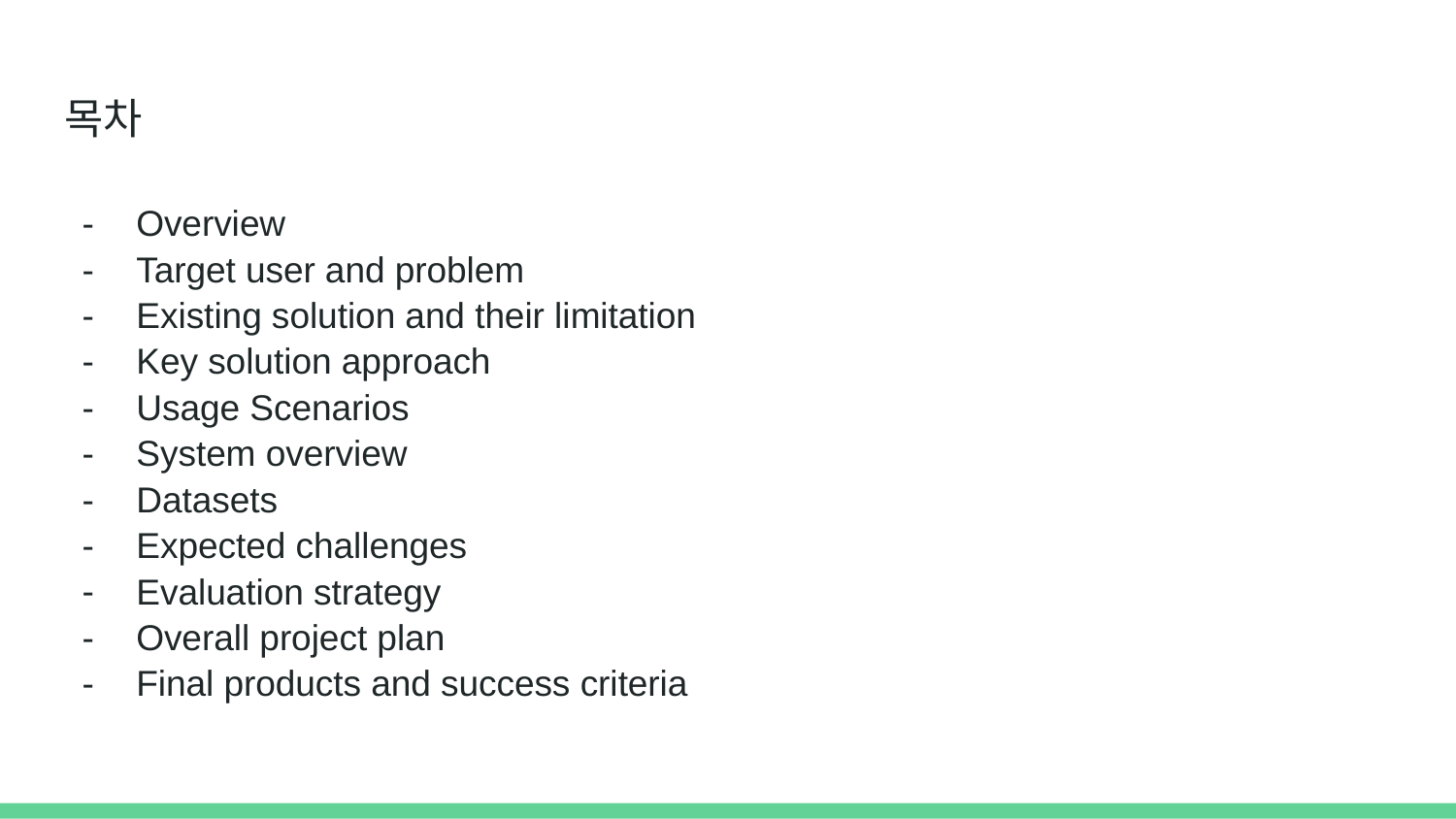

# 목차
Overview
Target user and problem
Existing solution and their limitation
Key solution approach
Usage Scenarios
System overview
Datasets
Expected challenges
Evaluation strategy
Overall project plan
Final products and success criteria